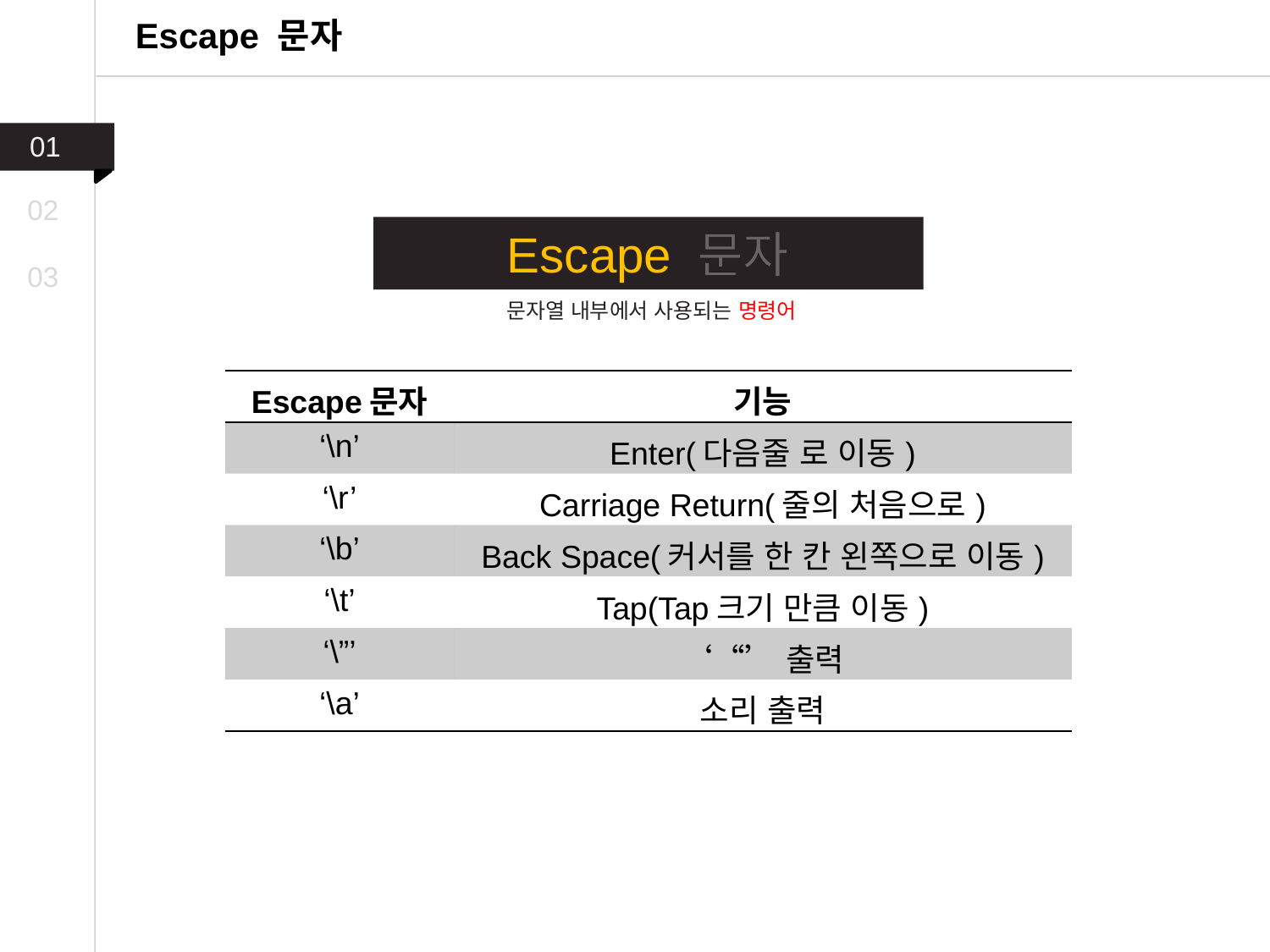

Escape 문자
01

02
Escape 문자

03
문자열 내부에서 사용되는 명령어
| Escape문자 | 기능 |
| --- | --- |
| ‘\n’ | Enter(다음줄 로 이동) |
| ‘\r’ | Carriage Return(줄의 처음으로) |
| ‘\b’ | Back Space(커서를 한 칸 왼쪽으로 이동) |
| ‘\t’ | Tap(Tap크기 만큼 이동) |
| ‘\”’ | ‘“’출력 |
| ‘\a’ | 소리 출력 |